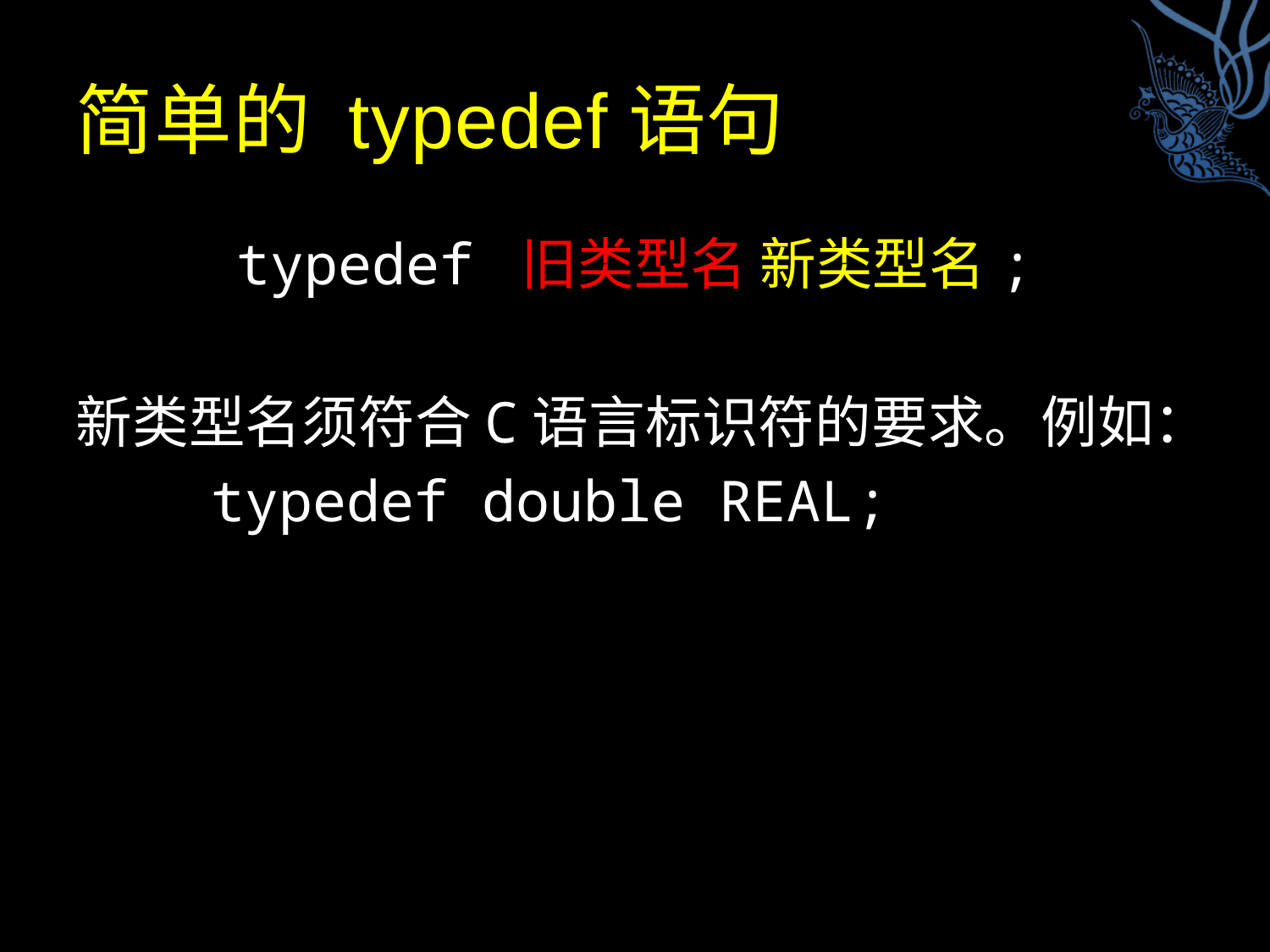

# 简单的 typedef语句
typedef 旧类型名 新类型名;

新类型名须符合C语言标识符的要求。例如：
    typedef double REAL;